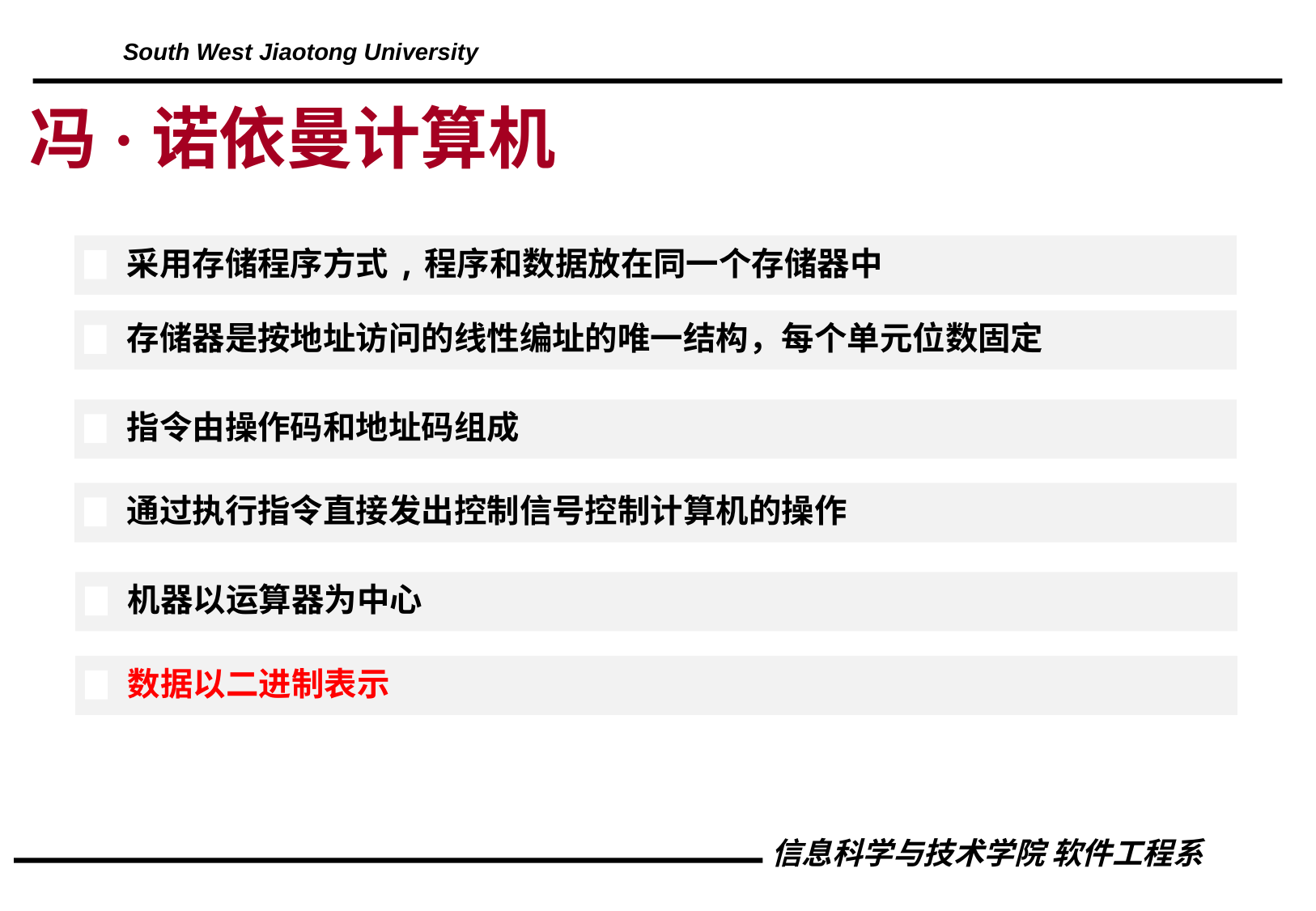

# 冯·诺依曼计算机

采用存储程序方式,程序和数据放在同一个存储器中

存储器是按地址访问的线性编址的唯一结构，每个单元位数固定

指令由操作码和地址码组成

通过执行指令直接发出控制信号控制计算机的操作

机器以运算器为中心

数据以二进制表示